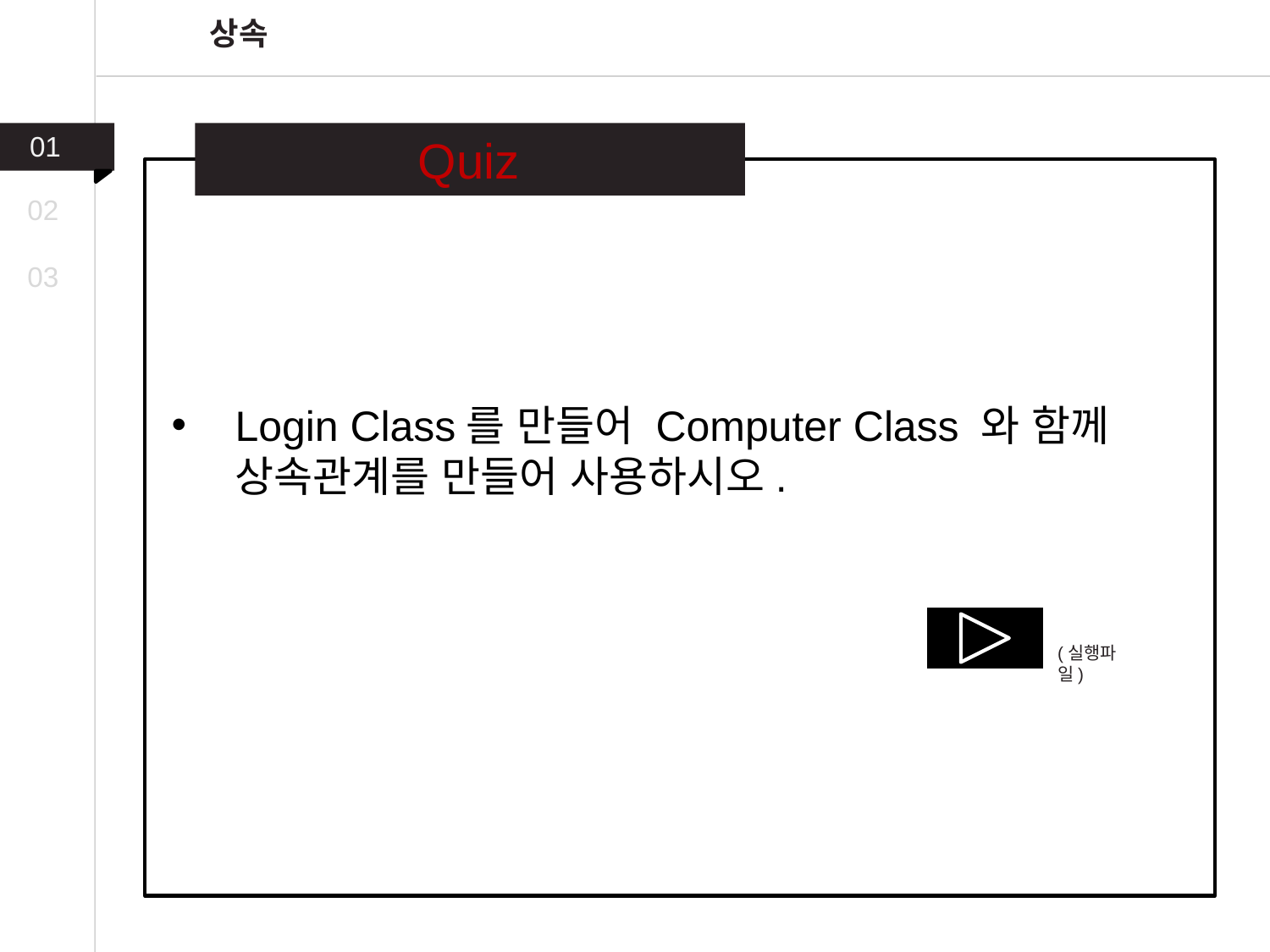

상속
01

Quiz

02
03
Login Class를 만들어 Computer Class 와 함께 상속관계를 만들어 사용하시오.

(실행파일)